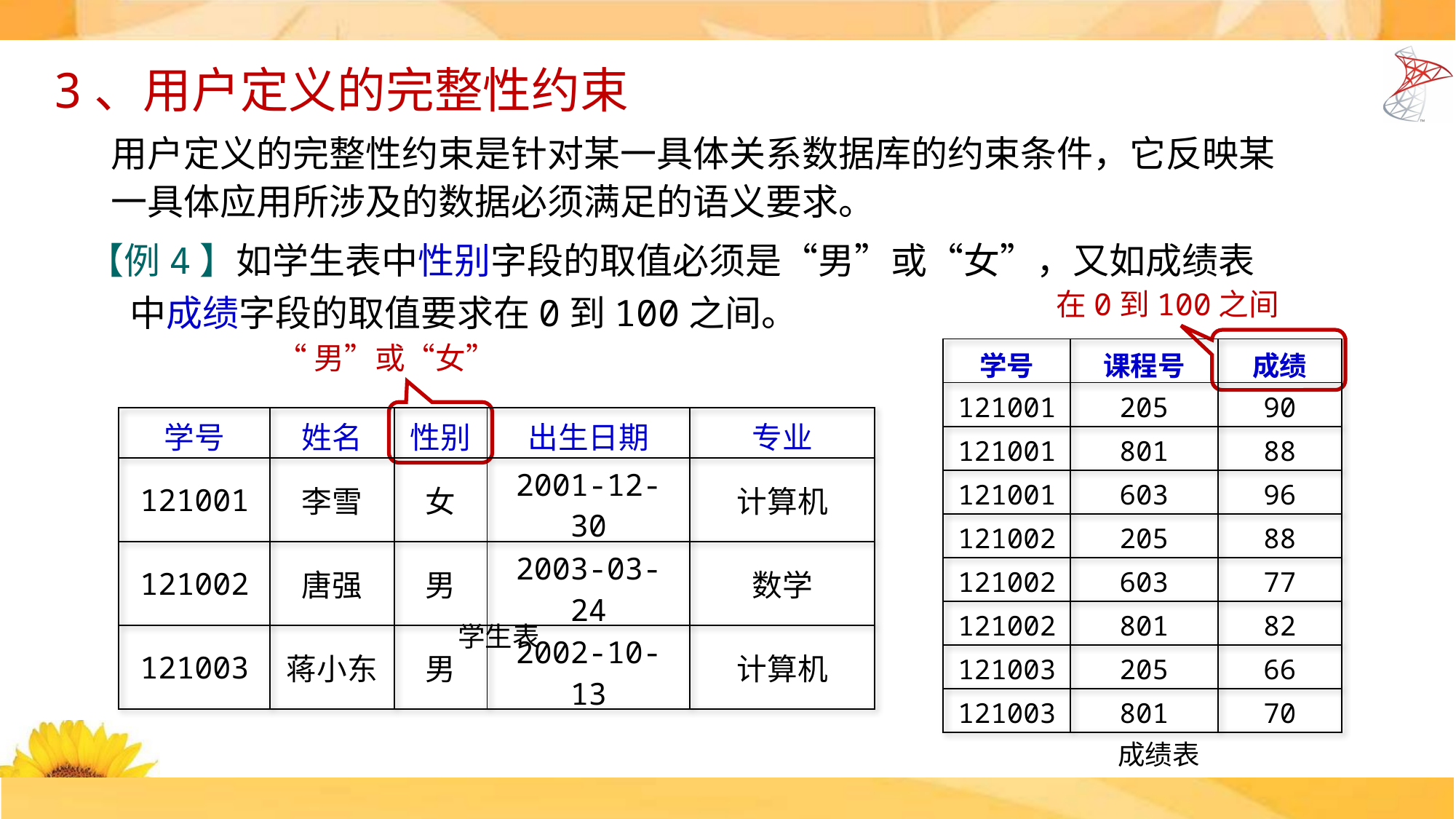

3、用户定义的完整性约束
用户定义的完整性约束是针对某一具体关系数据库的约束条件，它反映某一具体应用所涉及的数据必须满足的语义要求。
【例4】如学生表中性别字段的取值必须是“男”或“女”，又如成绩表中成绩字段的取值要求在0到100之间。
在0到100之间

“男”或“女”

| 学号 | 课程号 | 成绩 |
| --- | --- | --- |
| 121001 | 205 | 90 |
| 121001 | 801 | 88 |
| 121001 | 603 | 96 |
| 121002 | 205 | 88 |
| 121002 | 603 | 77 |
| 121002 | 801 | 82 |
| 121003 | 205 | 66 |
| 121003 | 801 | 70 |
| 学号 | 姓名 | 性别 | 出生日期 | 专业 |
| --- | --- | --- | --- | --- |
| 121001 | 李雪 | 女 | 2001-12-30 | 计算机 |
| 121002 | 唐强 | 男 | 2003-03-24 | 数学 |
| 121003 | 蒋小东 | 男 | 2002-10-13 | 计算机 |
学生表
成绩表